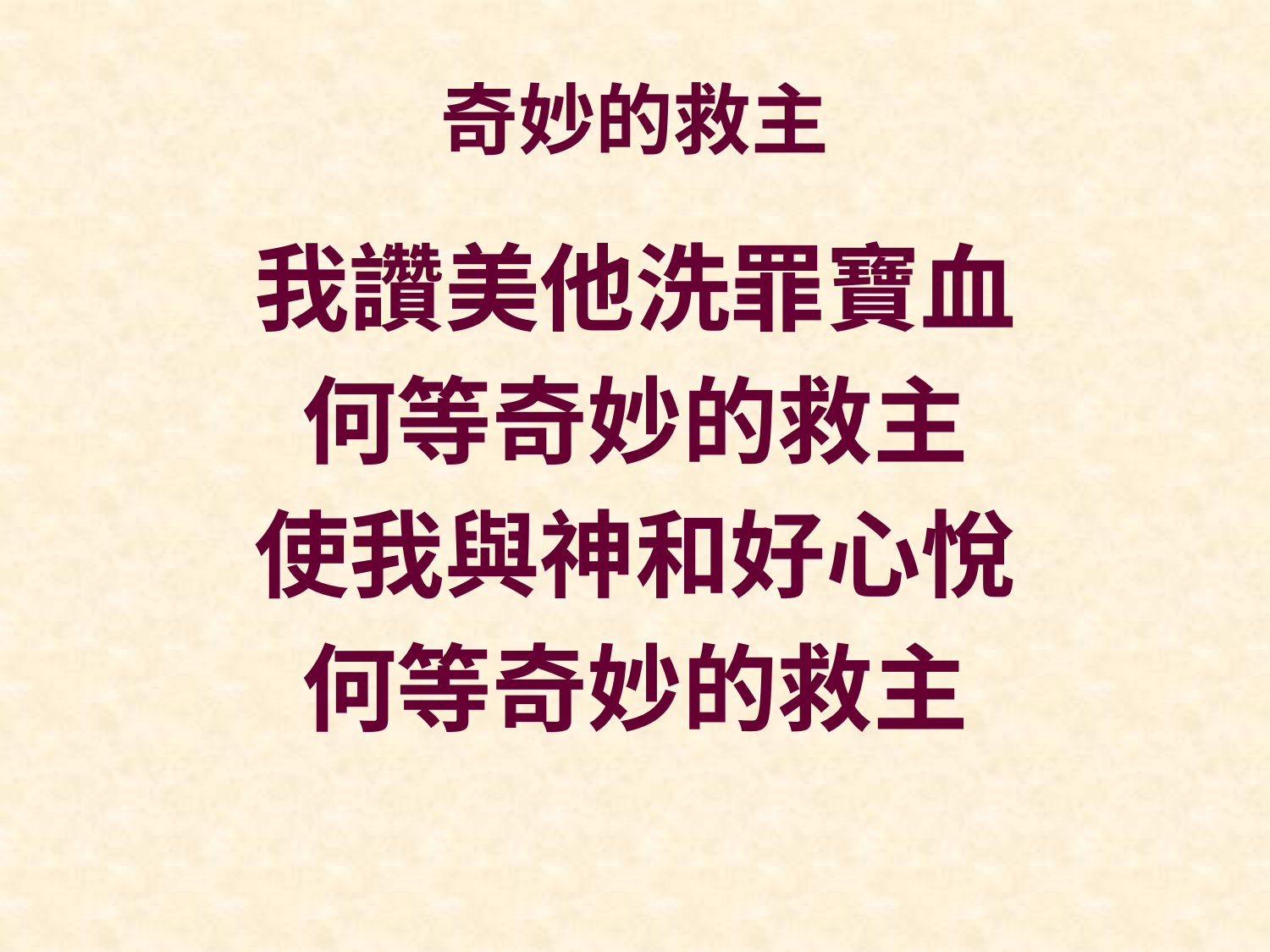

# 奇妙的救主
我讚美他洗罪寶血
何等奇妙的救主
使我與神和好心悅
何等奇妙的救主